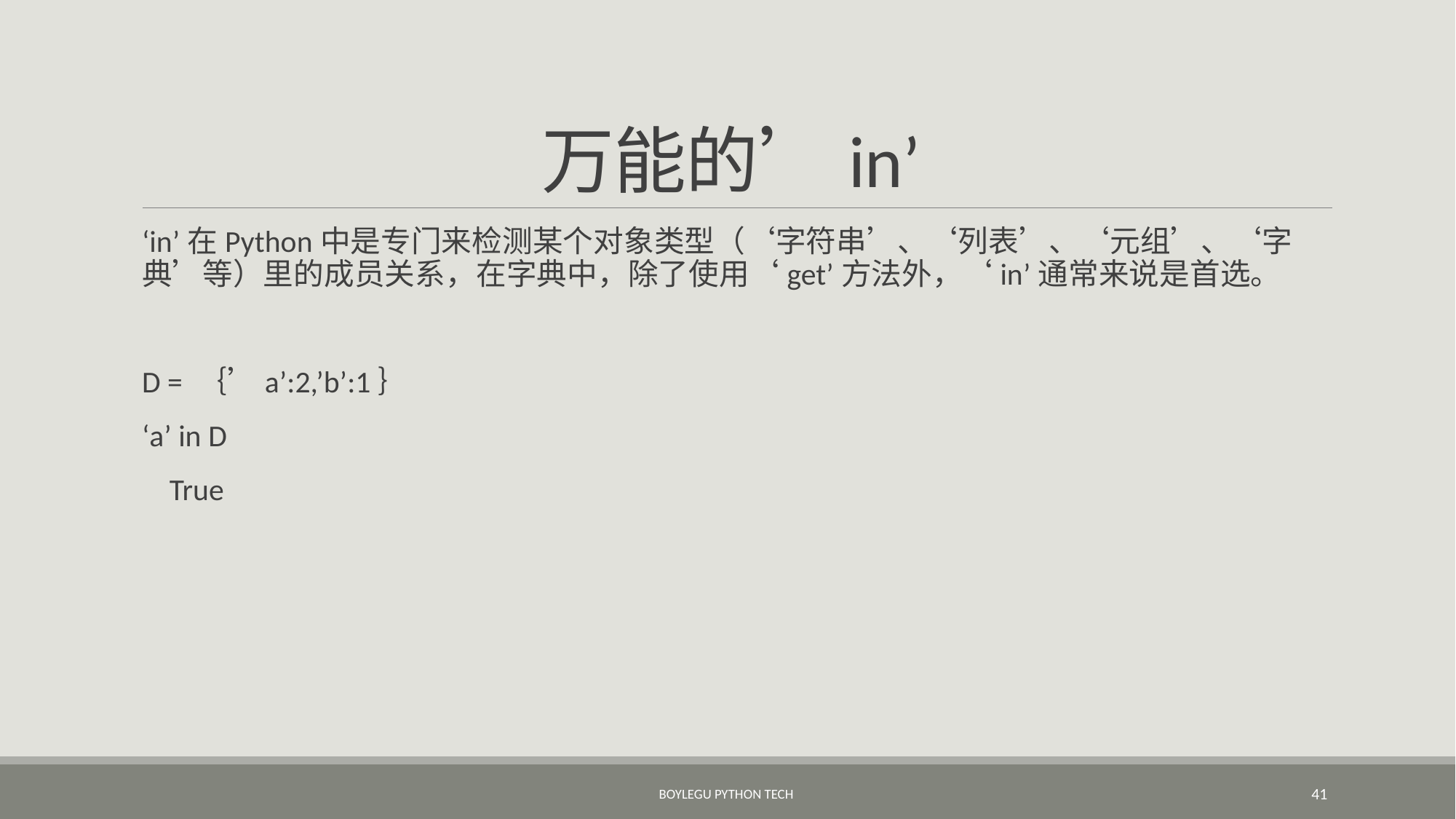

# 万能的’in’
‘in’在Python中是专门来检测某个对象类型（‘字符串’、‘列表’、‘元组’、‘字典’等）里的成员关系，在字典中，除了使用‘get’方法外，‘in’通常来说是首选。

D = ｛’a’:2,’b’:1｝
‘a’ in D
    True
BoyleGu Python Tech
41